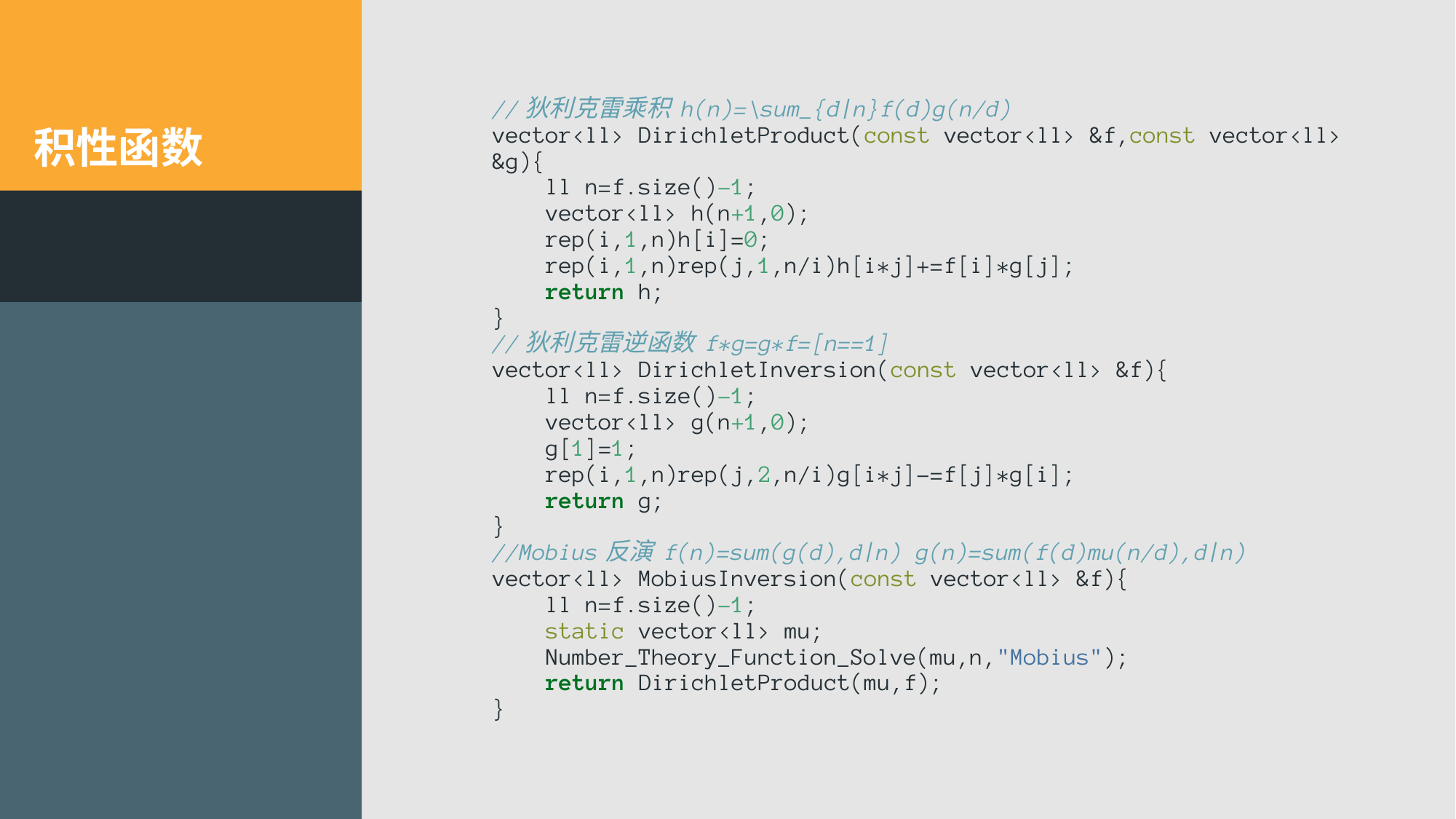

//狄利克雷乘积 h(n)=\sum_{d|n}f(d)g(n/d)
vector<ll> DirichletProduct(const vector<ll> &f,const vector<ll> &g){
    ll n=f.size()-1;
    vector<ll> h(n+1,0);
    rep(i,1,n)h[i]=0;
    rep(i,1,n)rep(j,1,n/i)h[i*j]+=f[i]*g[j];
    return h;
}
//狄利克雷逆函数 f*g=g*f=[n==1]
vector<ll> DirichletInversion(const vector<ll> &f){
    ll n=f.size()-1;
    vector<ll> g(n+1,0);
    g[1]=1;
    rep(i,1,n)rep(j,2,n/i)g[i*j]-=f[j]*g[i];
    return g;
}
//Mobius反演 f(n)=sum(g(d),d|n) g(n)=sum(f(d)mu(n/d),d|n)
vector<ll> MobiusInversion(const vector<ll> &f){
    ll n=f.size()-1;
    static vector<ll> mu;
    Number_Theory_Function_Solve(mu,n,"Mobius");
    return DirichletProduct(mu,f);
}
# 积性函数